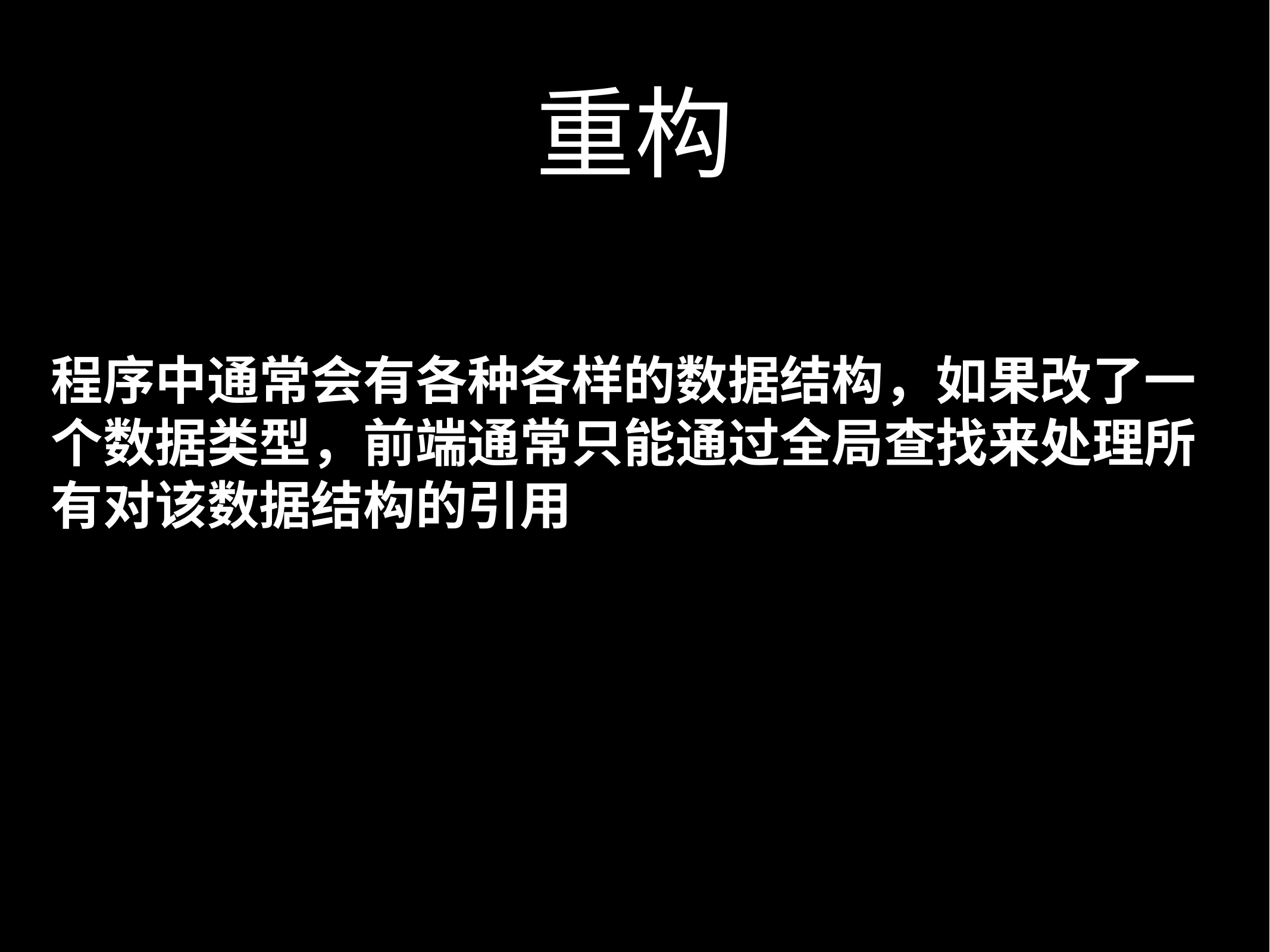

# 重构
程序中通常会有各种各样的数据结构，如果改了一个数据类型，前端通常只能通过全局查找来处理所有对该数据结构的引用